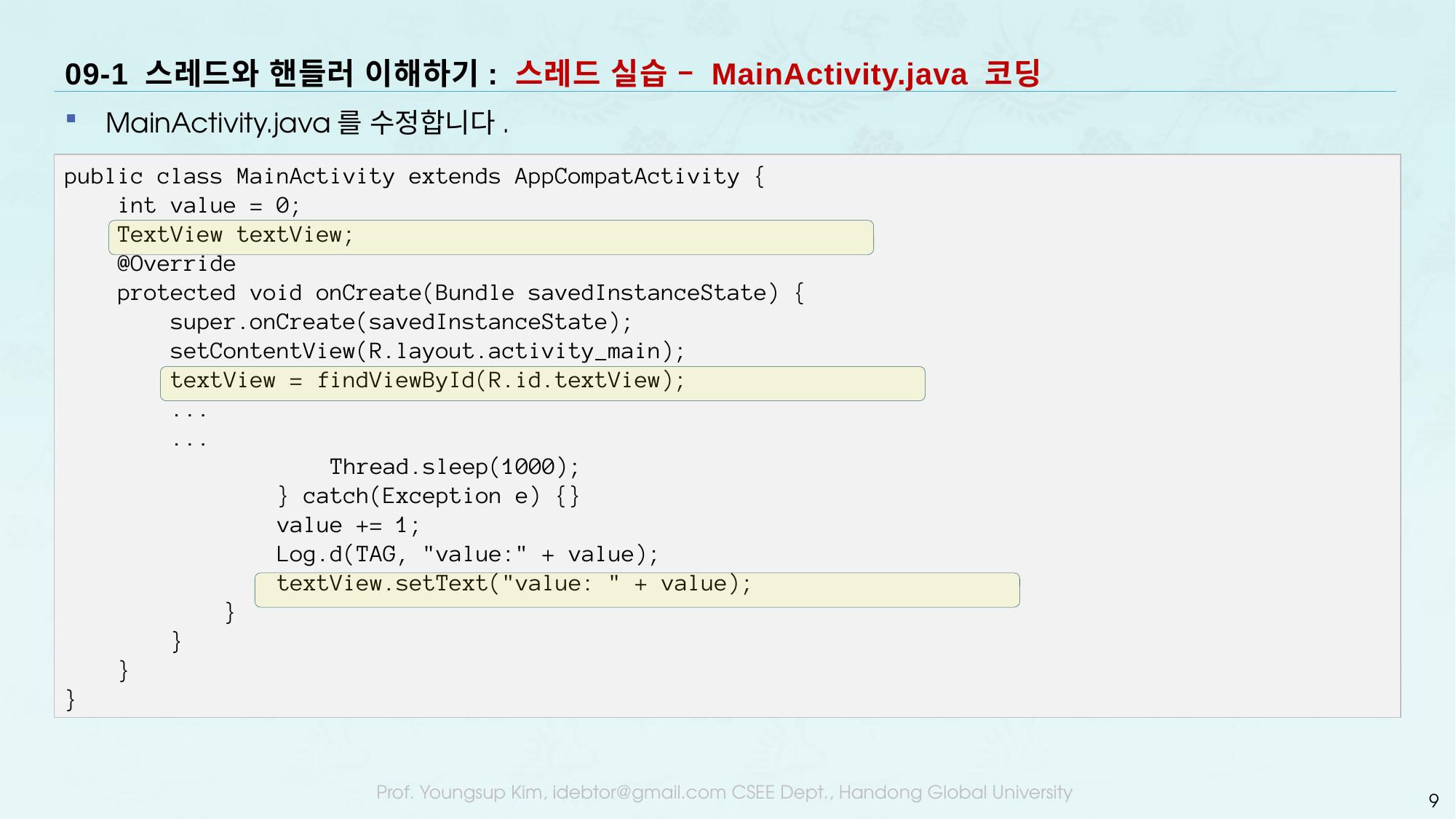

# 09-1 스레드와 핸들러 이해하기: 스레드 실습 – MainActivity.java 코딩
MainActivity.java를 수정합니다.
public class MainActivity extends AppCompatActivity {
    int value = 0;
    TextView textView;
    @Override
    protected void onCreate(Bundle savedInstanceState) {
        super.onCreate(savedInstanceState);
        setContentView(R.layout.activity_main);
        textView = findViewById(R.id.textView);
        ...
        ...
                    Thread.sleep(1000);
                } catch(Exception e) {}
                value += 1;
                Log.d(TAG, "value:" + value);
                textView.setText("value: " + value);
            }
        }
    }
}

9